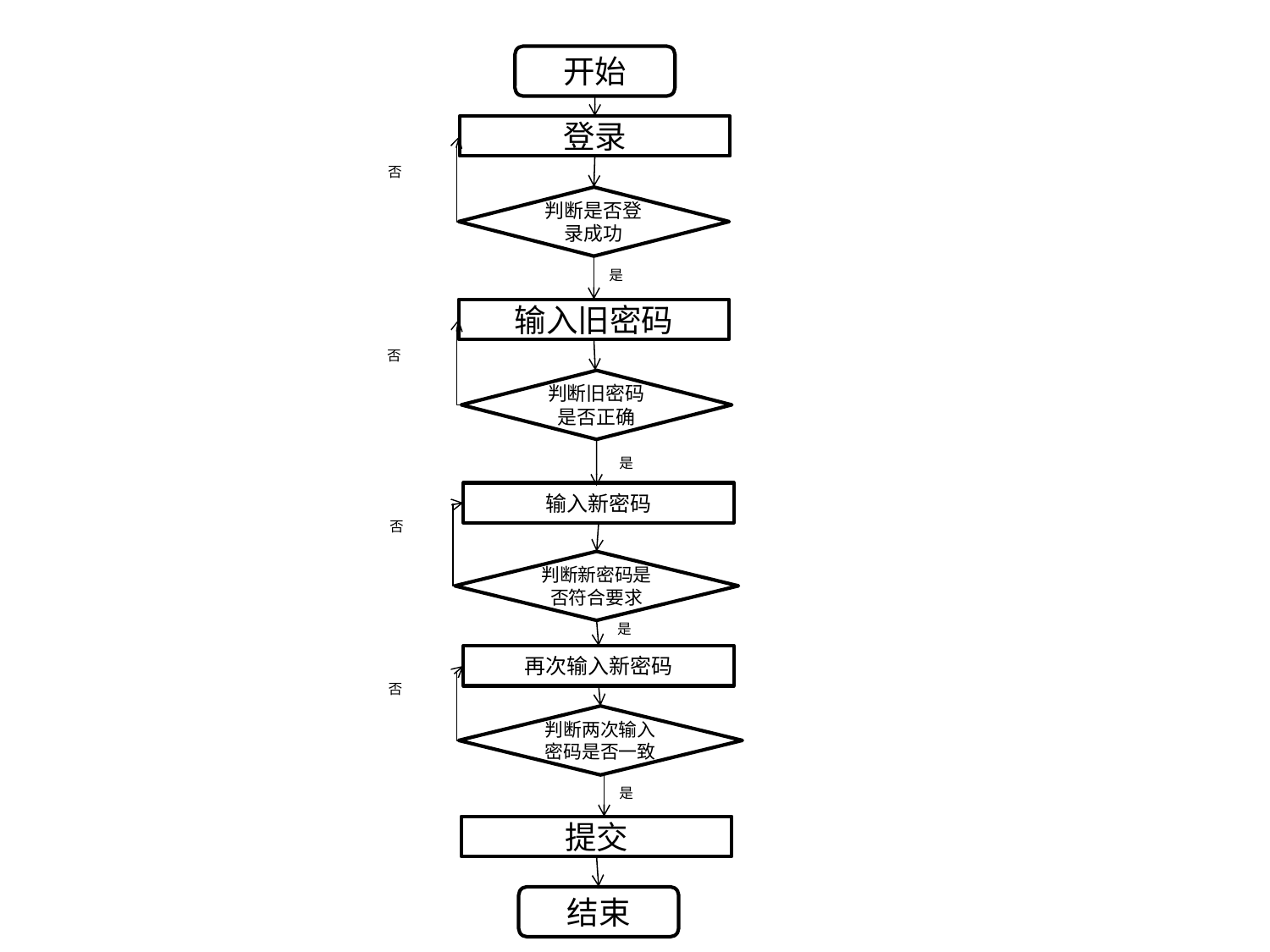

开始
登录
否
判断是否登录成功
是
输入旧密码
否
判断旧密码是否正确
是
输入新密码
否
判断新密码是否符合要求
是
再次输入新密码
否
判断两次输入密码是否一致
是
提交
结束